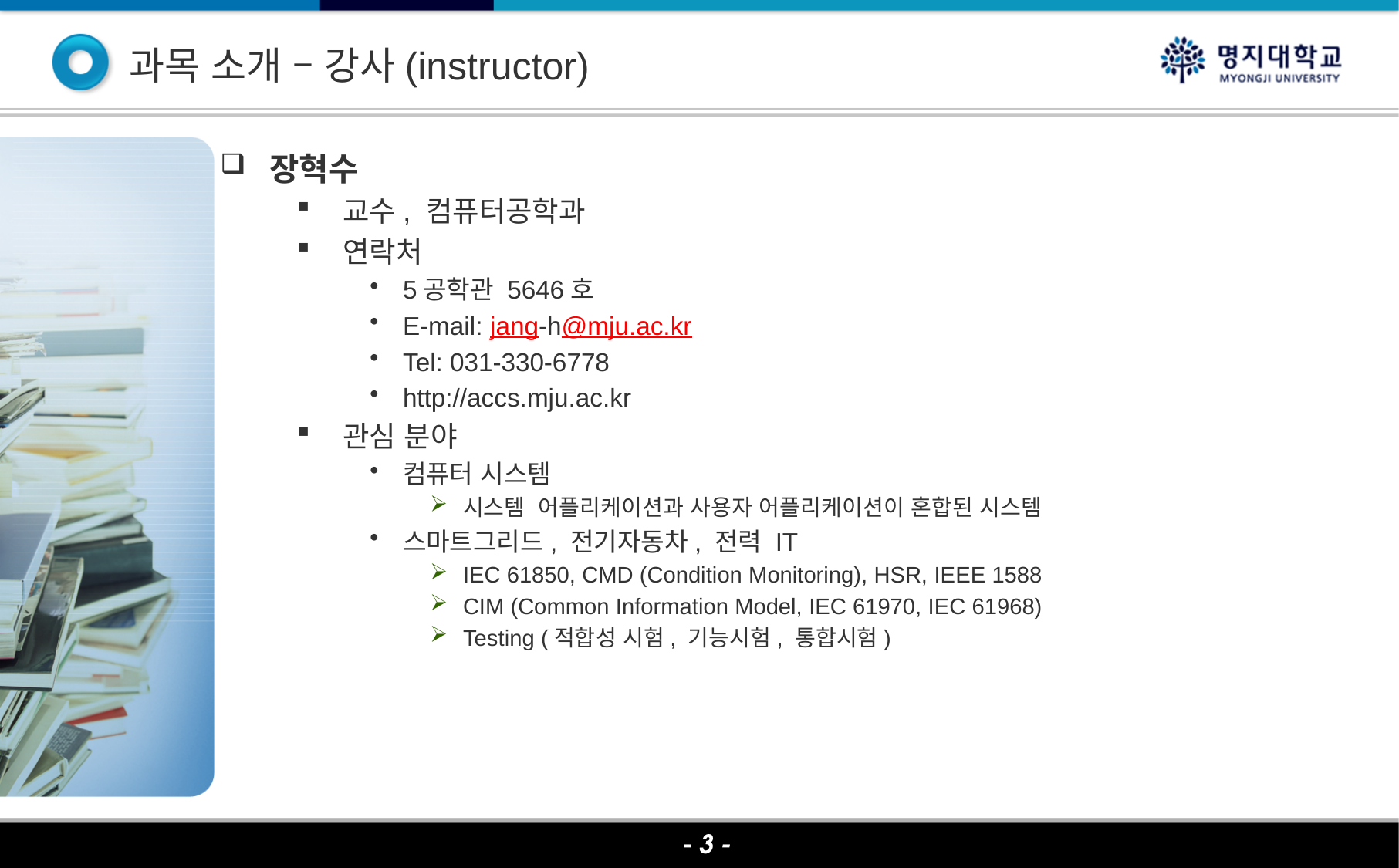

# 과목 소개 – 강사(instructor)
장혁수
교수, 컴퓨터공학과
연락처
5공학관 5646호
E-mail: jang-h@mju.ac.kr
Tel: 031-330-6778
http://accs.mju.ac.kr
관심 분야
컴퓨터 시스템
시스템  어플리케이션과 사용자 어플리케이션이 혼합된 시스템
스마트그리드, 전기자동차, 전력 IT
IEC 61850, CMD (Condition Monitoring), HSR, IEEE 1588
CIM (Common Information Model, IEC 61970, IEC 61968)
Testing (적합성 시험, 기능시험, 통합시험)

- 3 -